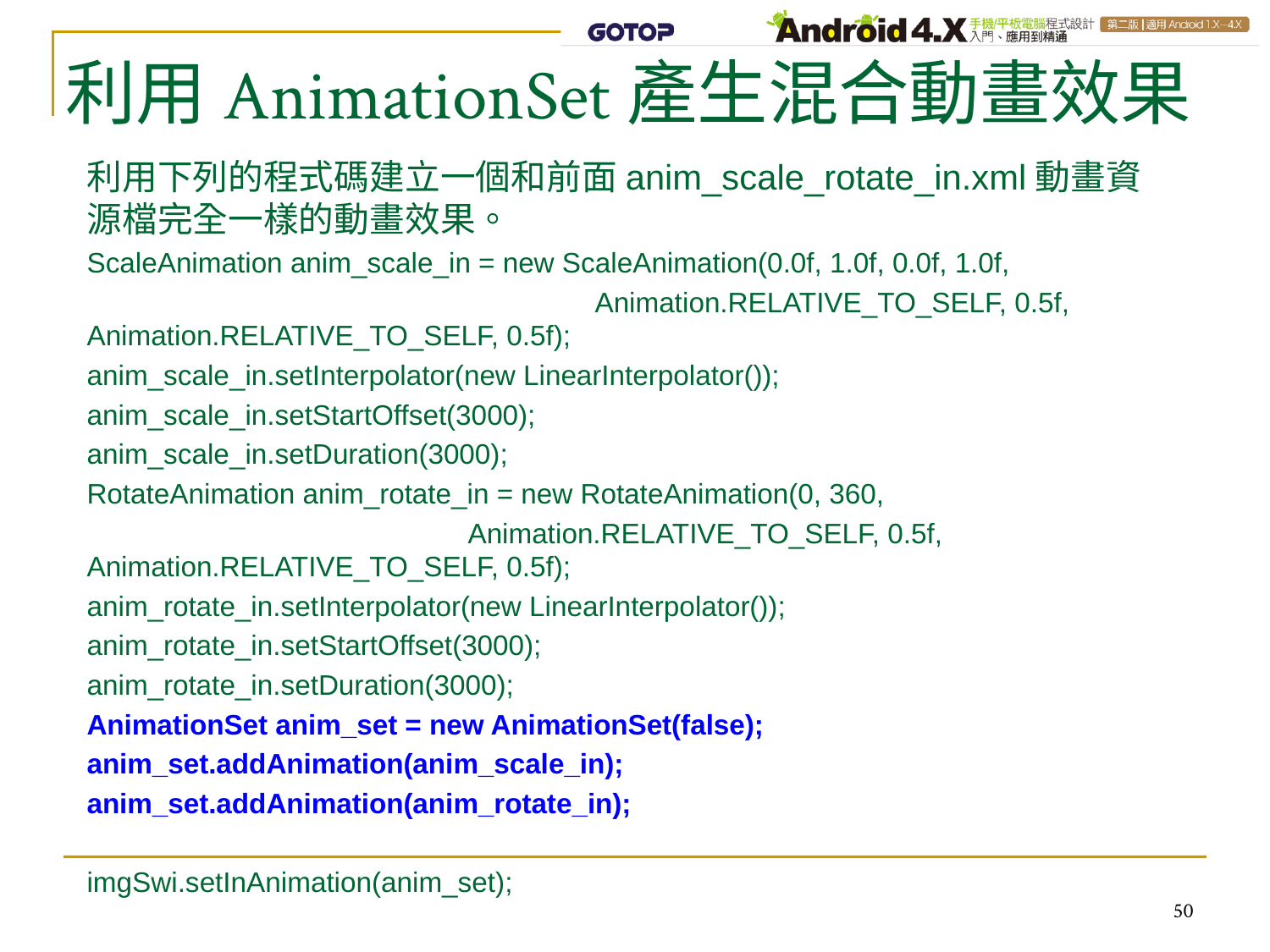

# 利用AnimationSet產生混合動畫效果
利用下列的程式碼建立一個和前面anim_scale_rotate_in.xml動畫資源檔完全一樣的動畫效果。
ScaleAnimation anim_scale_in = new ScaleAnimation(0.0f, 1.0f, 0.0f, 1.0f,
				Animation.RELATIVE_TO_SELF, 0.5f, Animation.RELATIVE_TO_SELF, 0.5f);
anim_scale_in.setInterpolator(new LinearInterpolator());
anim_scale_in.setStartOffset(3000);
anim_scale_in.setDuration(3000);
RotateAnimation anim_rotate_in = new RotateAnimation(0, 360,
    			Animation.RELATIVE_TO_SELF, 0.5f, Animation.RELATIVE_TO_SELF, 0.5f);
anim_rotate_in.setInterpolator(new LinearInterpolator());
anim_rotate_in.setStartOffset(3000);
anim_rotate_in.setDuration(3000);
AnimationSet anim_set = new AnimationSet(false);
anim_set.addAnimation(anim_scale_in);
anim_set.addAnimation(anim_rotate_in);

imgSwi.setInAnimation(anim_set);
50